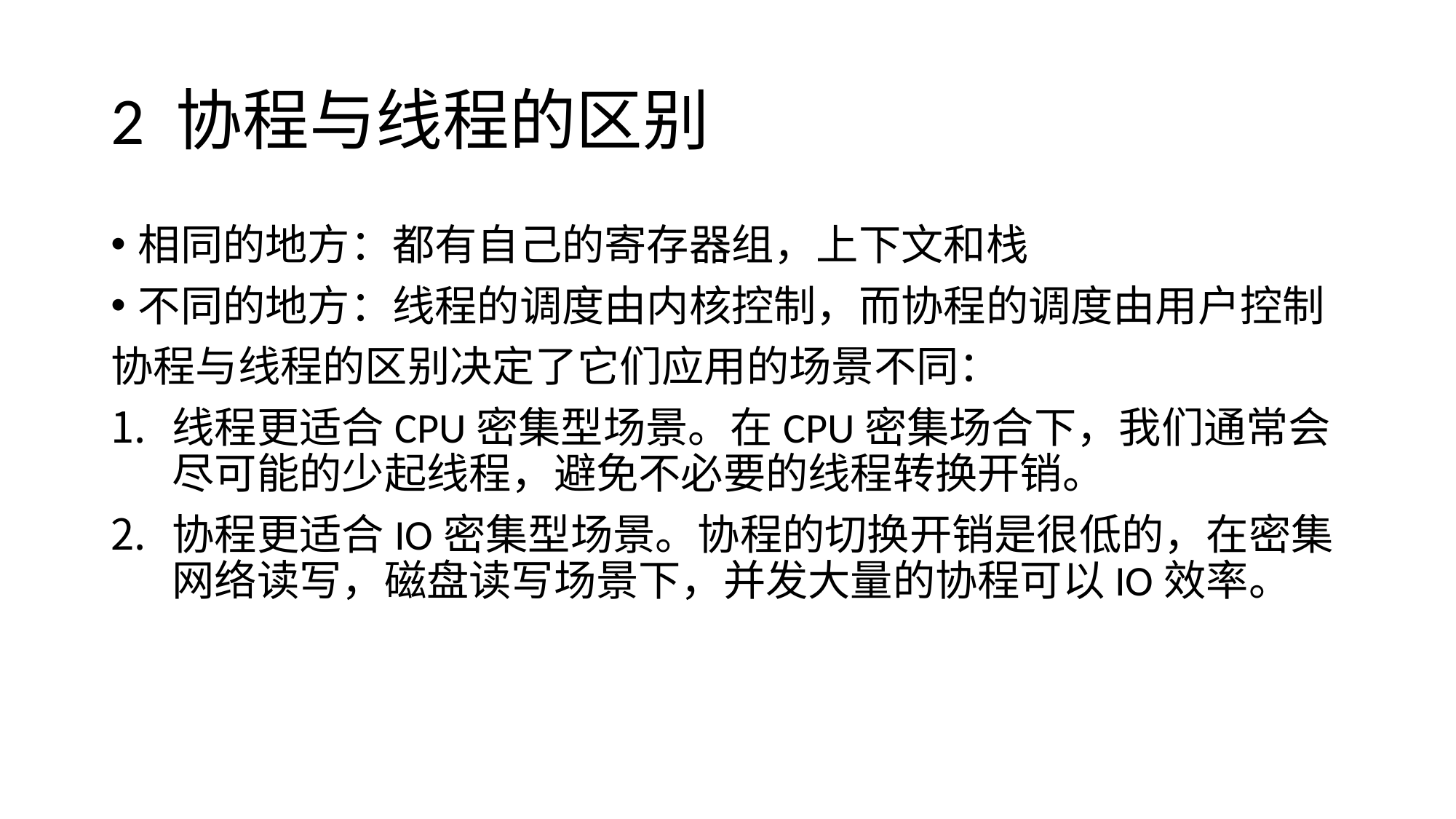

# 2 协程与线程的区别
相同的地方：都有自己的寄存器组，上下文和栈
不同的地方：线程的调度由内核控制，而协程的调度由用户控制
协程与线程的区别决定了它们应用的场景不同：
线程更适合CPU密集型场景。在CPU密集场合下，我们通常会尽可能的少起线程，避免不必要的线程转换开销。
协程更适合IO密集型场景。协程的切换开销是很低的，在密集网络读写，磁盘读写场景下，并发大量的协程可以IO效率。